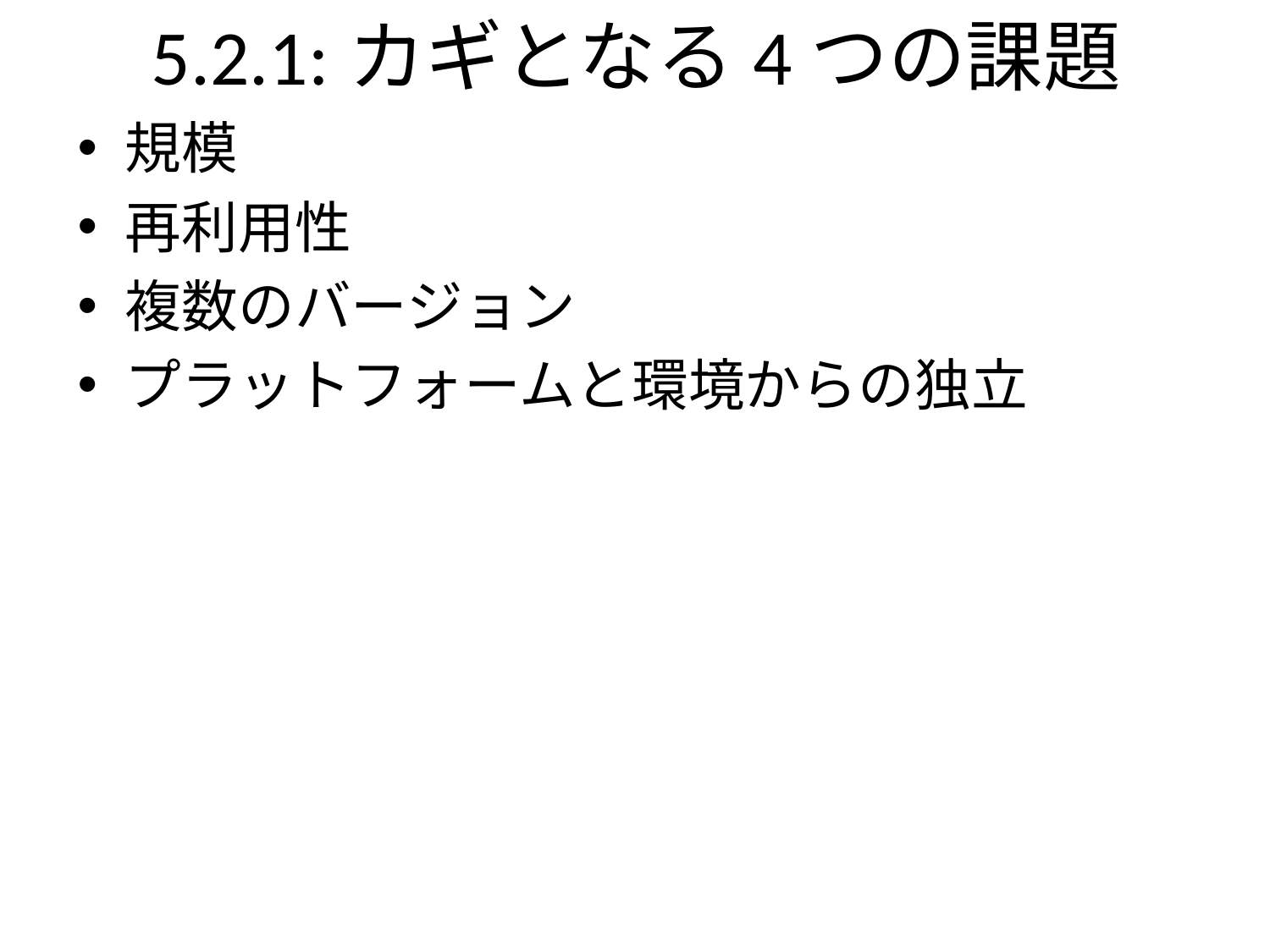

5.2.1:カギとなる4つの課題
規模
再利用性
複数のバージョン
プラットフォームと環境からの独立